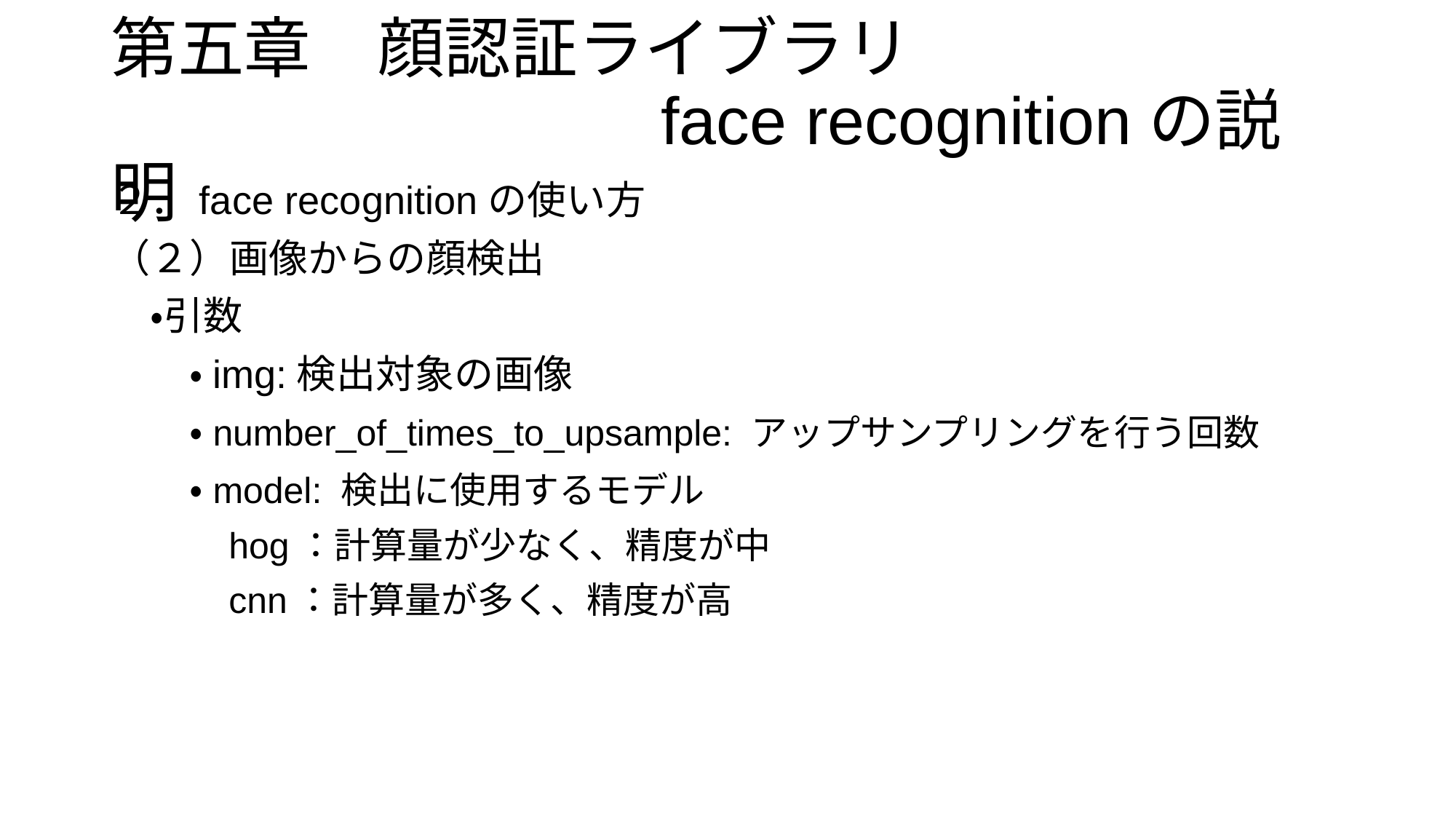

# 第五章　顔認証ライブラリ 　　　　　　　　face recognitionの説明
２．face recognitionの使い方
（２）画像からの顔検出
　・引数
　　・img:検出対象の画像
　　・number_of_times_to_upsample: アップサンプリングを行う回数
　　・model: 検出に使用するモデル
　　　hog：計算量が少なく、精度が中
　　　cnn：計算量が多く、精度が高